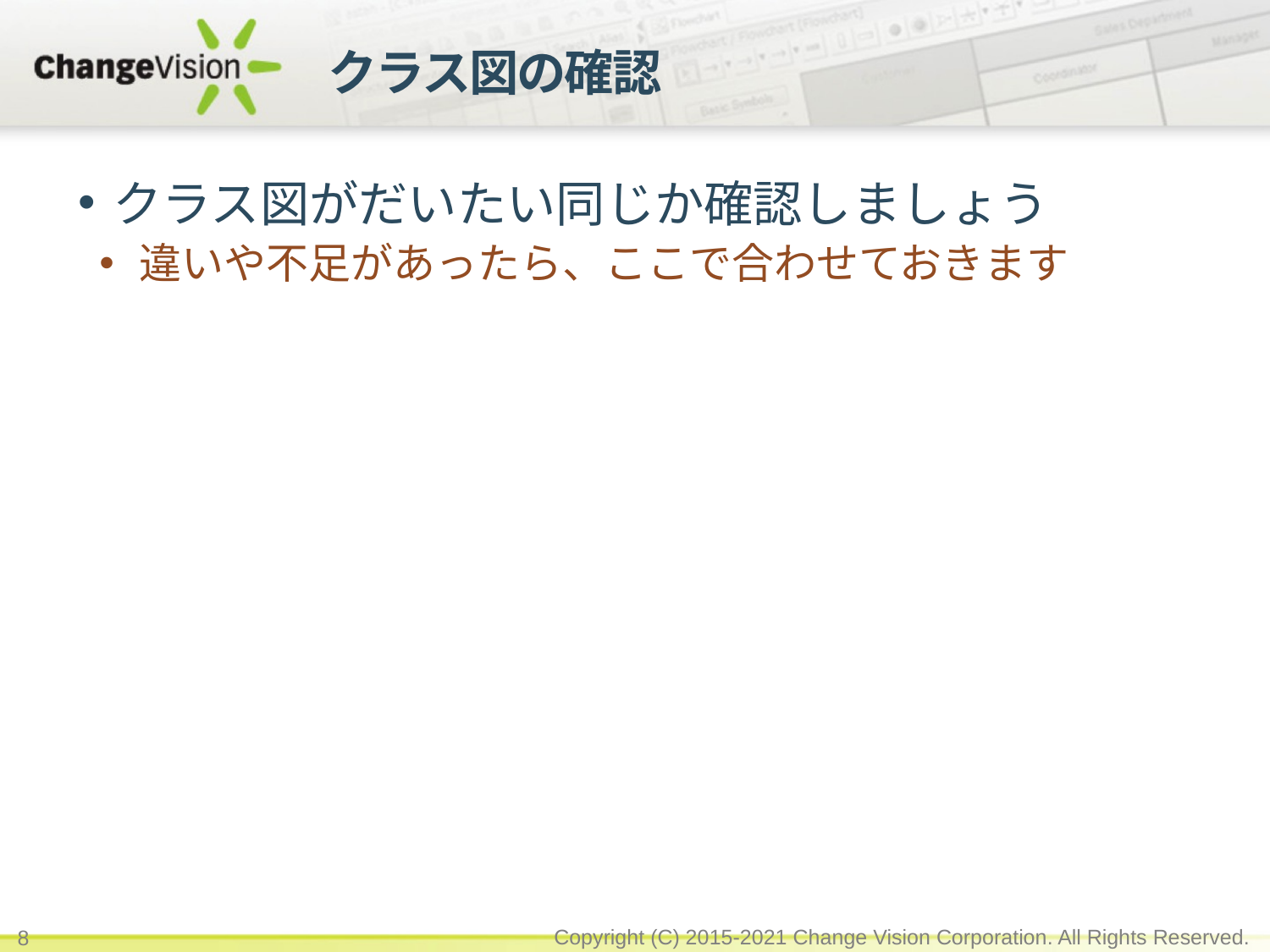

# クラス図の確認
クラス図がだいたい同じか確認しましょう
違いや不足があったら、ここで合わせておきます
8
Copyright (C) 2015-2021 Change Vision Corporation. All Rights Reserved.